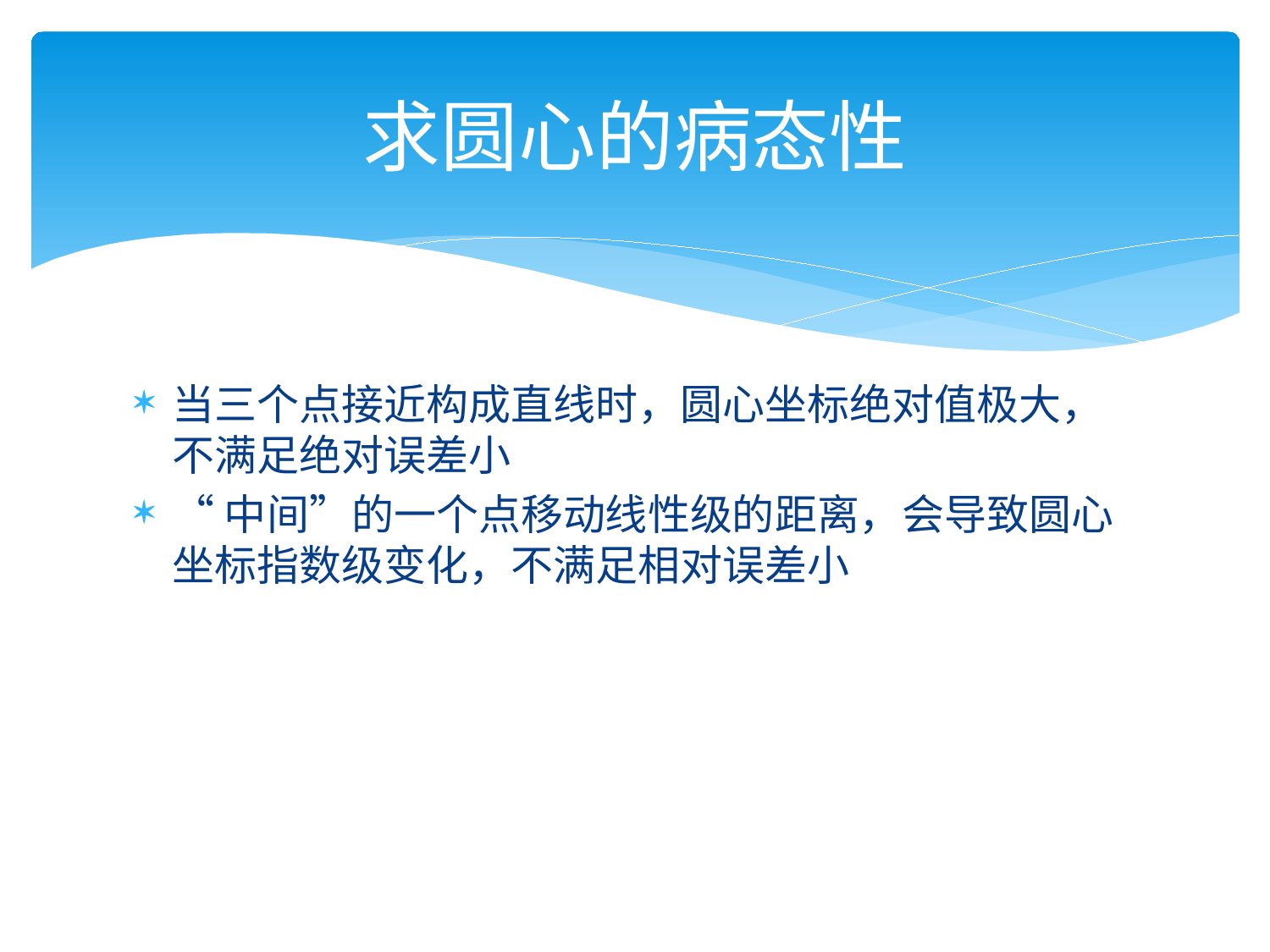

# 求圆心的病态性
当三个点接近构成直线时，圆心坐标绝对值极大，不满足绝对误差小
“中间”的一个点移动线性级的距离，会导致圆心坐标指数级变化，不满足相对误差小